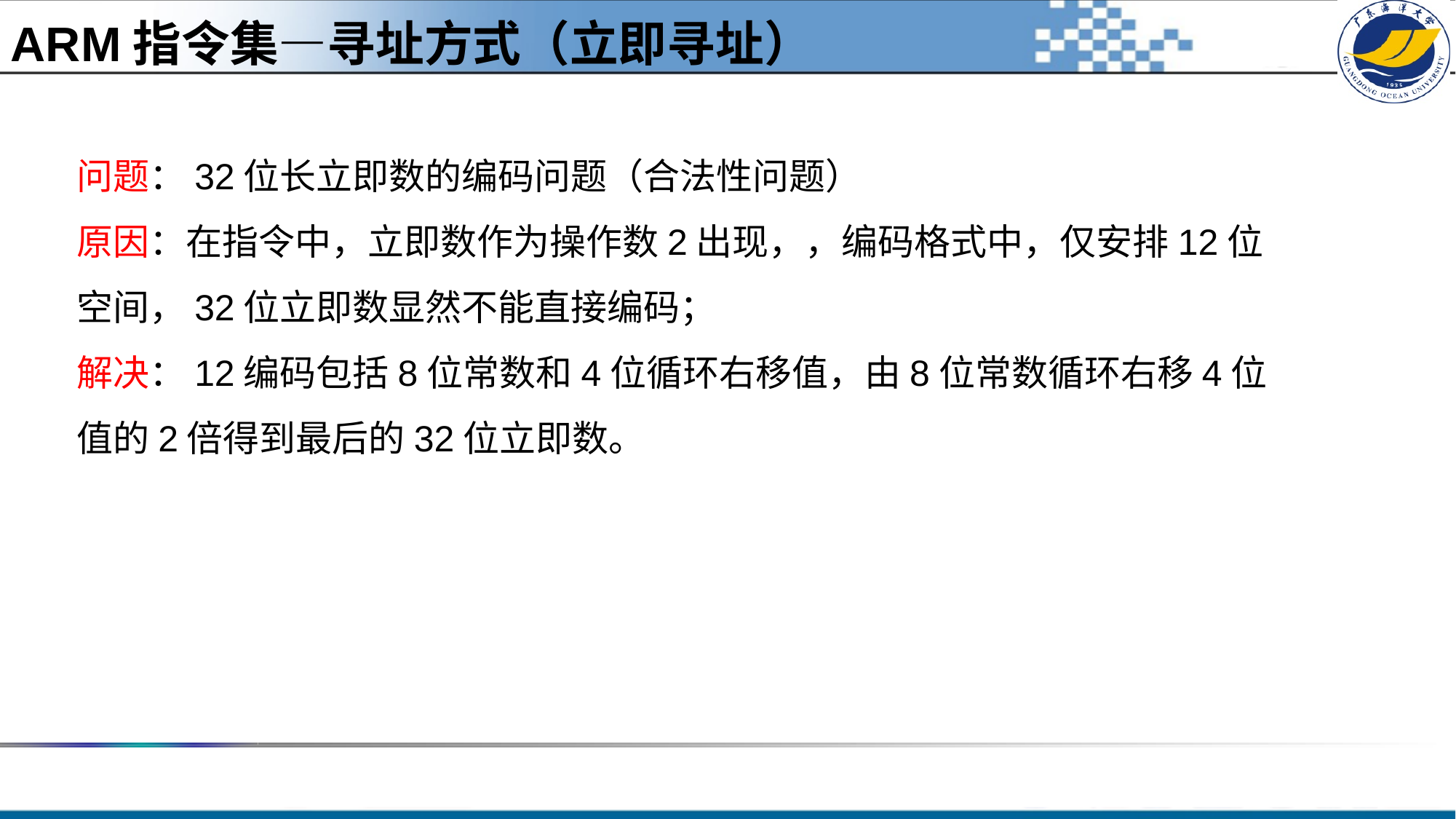

ARM指令集—寻址方式（立即寻址）
问题：32位长立即数的编码问题（合法性问题）
原因：在指令中，立即数作为操作数2出现，，编码格式中，仅安排12位空间，32位立即数显然不能直接编码；
解决：12编码包括8位常数和4位循环右移值，由8位常数循环右移4位值的2倍得到最后的32位立即数。
15